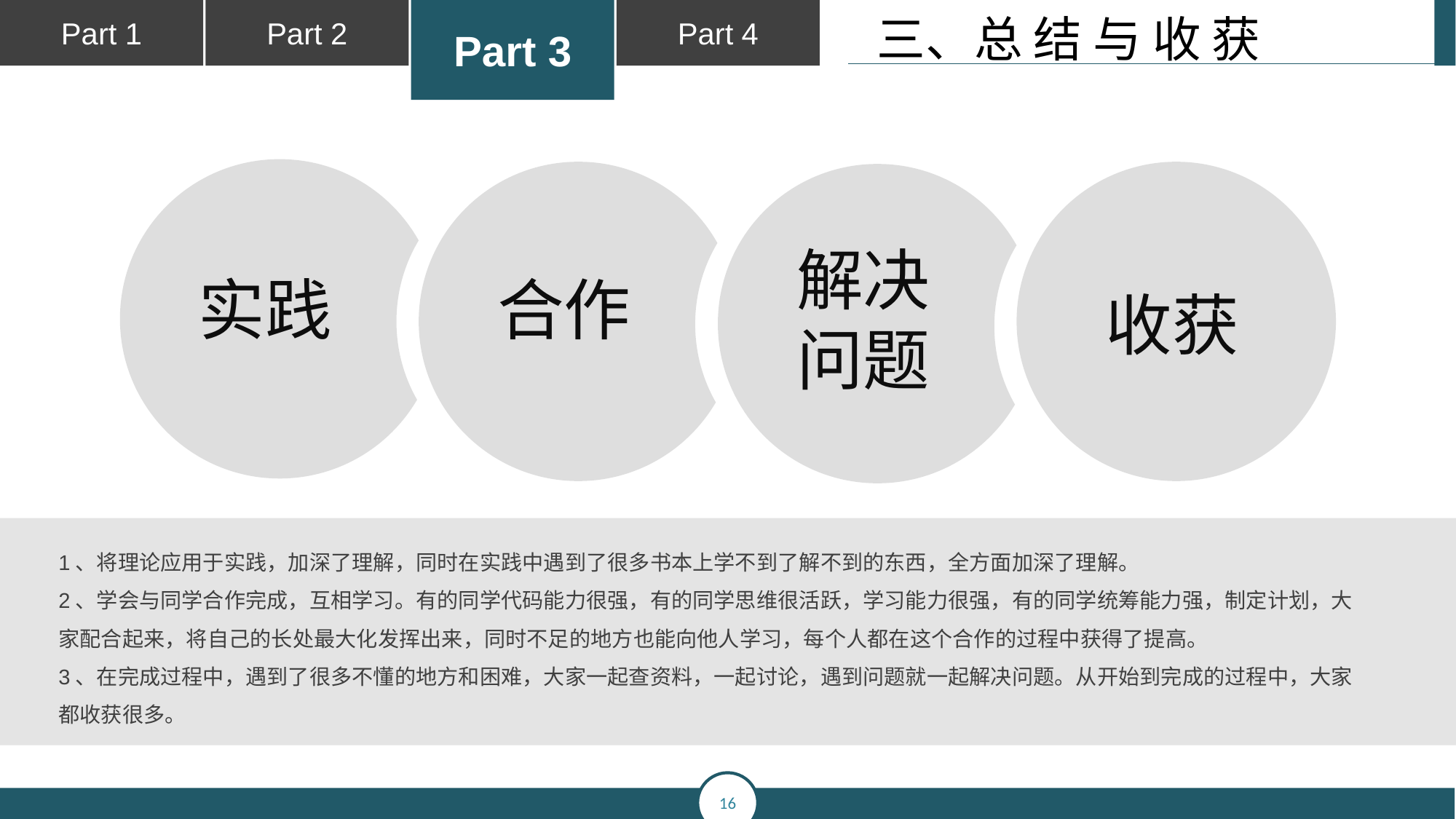

三、总 结 与 收 获

解决问题
实践
合作
收获

1、将理论应用于实践，加深了理解，同时在实践中遇到了很多书本上学不到了解不到的东西，全方面加深了理解。
2、学会与同学合作完成，互相学习。有的同学代码能力很强，有的同学思维很活跃，学习能力很强，有的同学统筹能力强，制定计划，大家配合起来，将自己的长处最大化发挥出来，同时不足的地方也能向他人学习，每个人都在这个合作的过程中获得了提高。
3、在完成过程中，遇到了很多不懂的地方和困难，大家一起查资料，一起讨论，遇到问题就一起解决问题。从开始到完成的过程中，大家都收获很多。